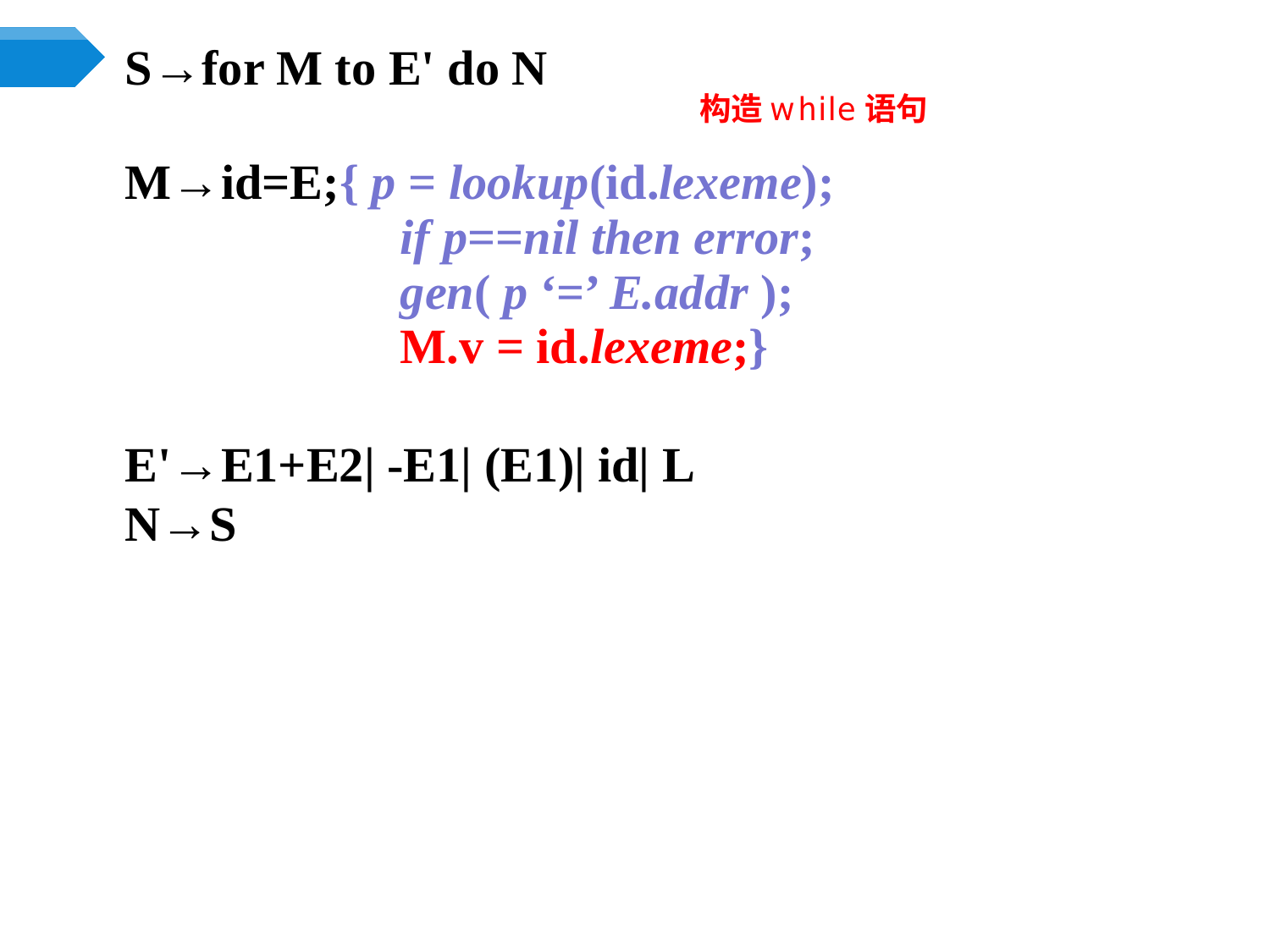

S→for M to E' do N

M→id=E;{ p = lookup(id.lexeme);
		         if p==nil then error;
		         gen( p ‘=’ E.addr );
		         M.v = id.lexeme;}

E'→E1+E2| -E1| (E1)| id| L
N→S
构造while语句